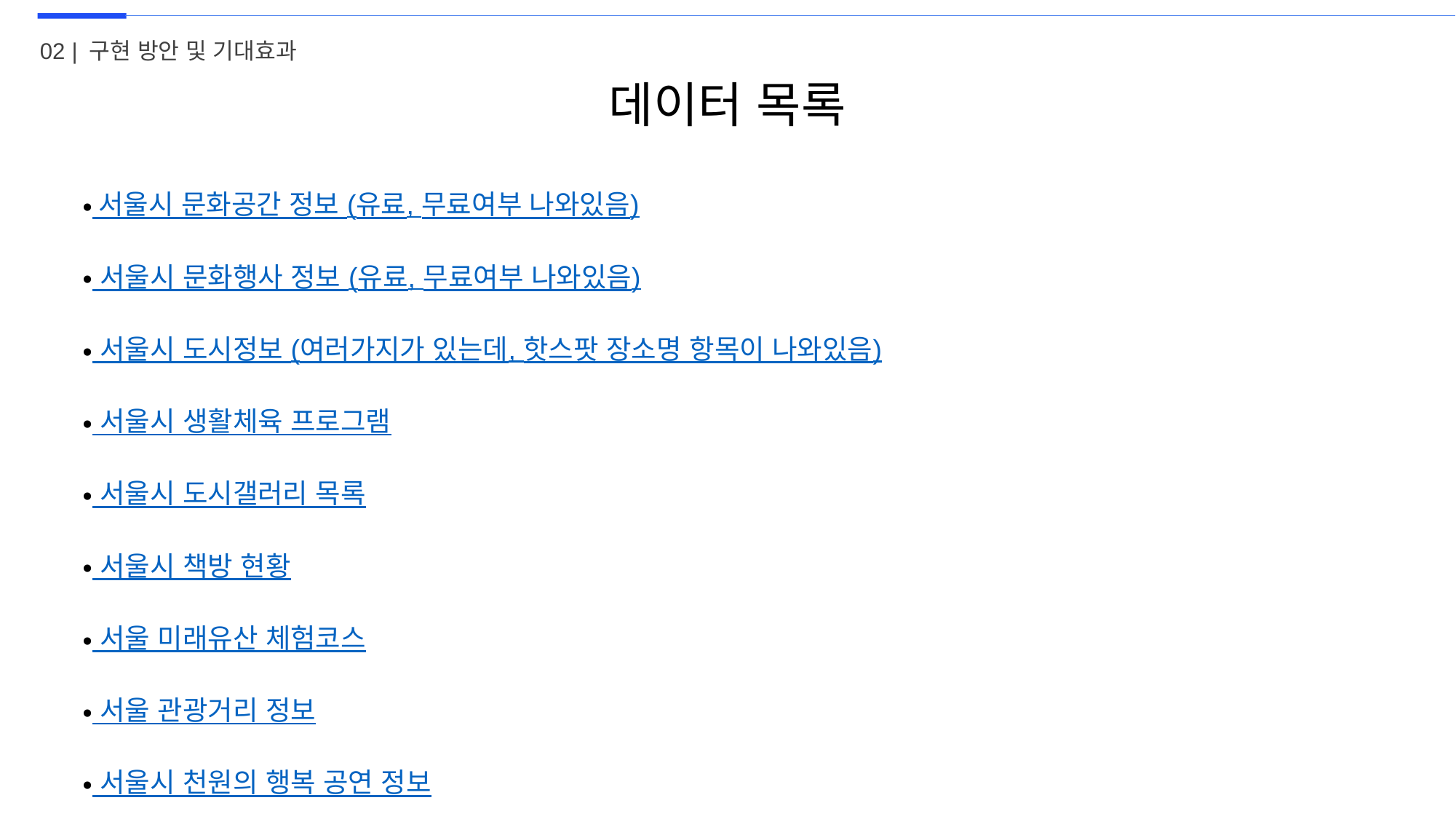

02 | 구현 방안 및 기대효과
데이터 목록
 서울시 문화공간 정보 (유료, 무료여부 나와있음)

 서울시 문화행사 정보 (유료, 무료여부 나와있음)

 서울시 도시정보 (여러가지가 있는데, 핫스팟 장소명 항목이 나와있음)

 서울시 생활체육 프로그램

 서울시 도시갤러리 목록

 서울시 책방 현황

 서울 미래유산 체험코스

 서울 관광거리 정보

 서울시 천원의 행복 공연 정보